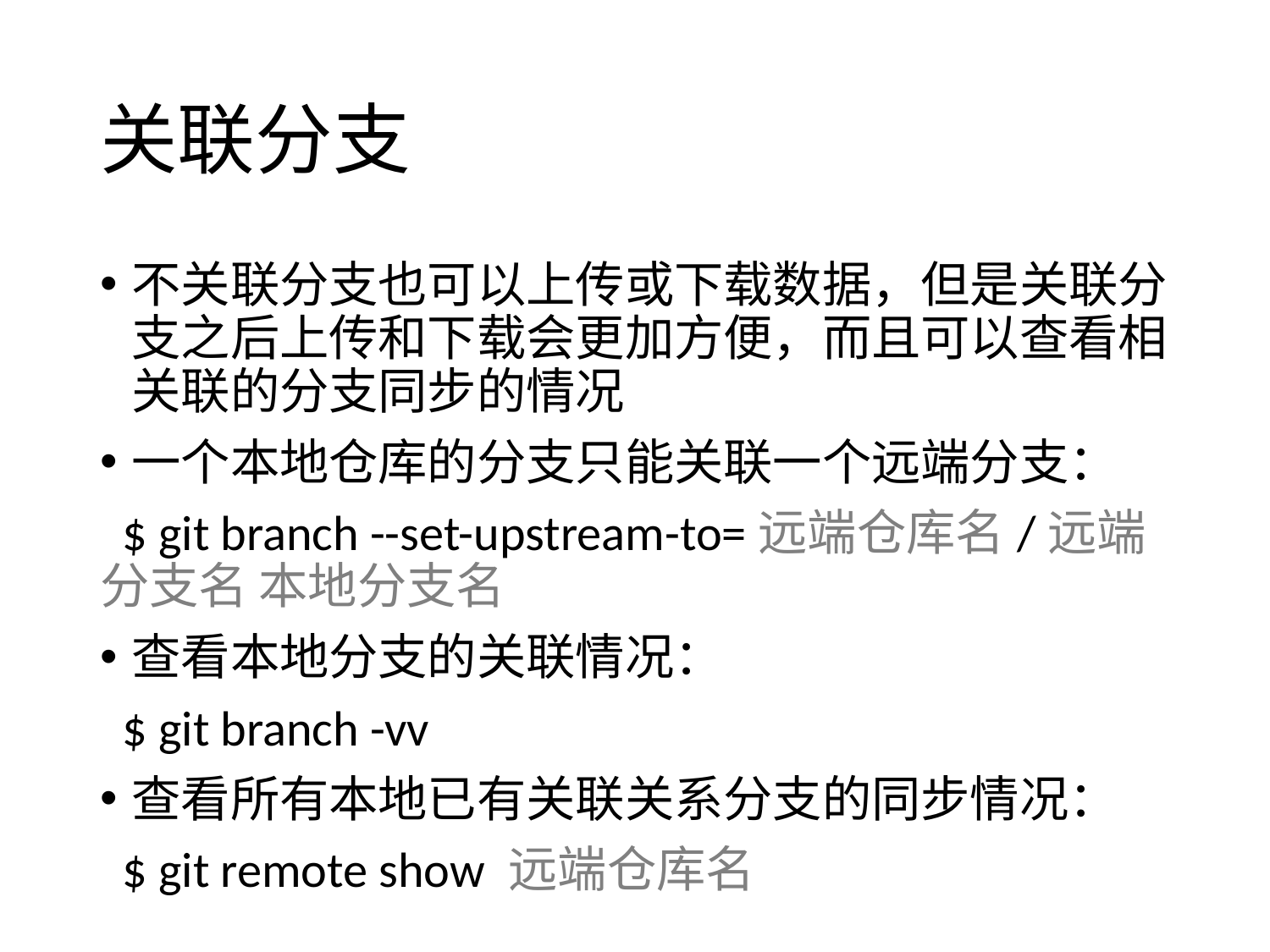

# 关联分支
不关联分支也可以上传或下载数据，但是关联分支之后上传和下载会更加方便，而且可以查看相关联的分支同步的情况
一个本地仓库的分支只能关联一个远端分支：
  $ git branch --set-upstream-to=远端仓库名/远端分支名 本地分支名
查看本地分支的关联情况：
  $ git branch -vv
查看所有本地已有关联关系分支的同步情况：
  $ git remote show 远端仓库名